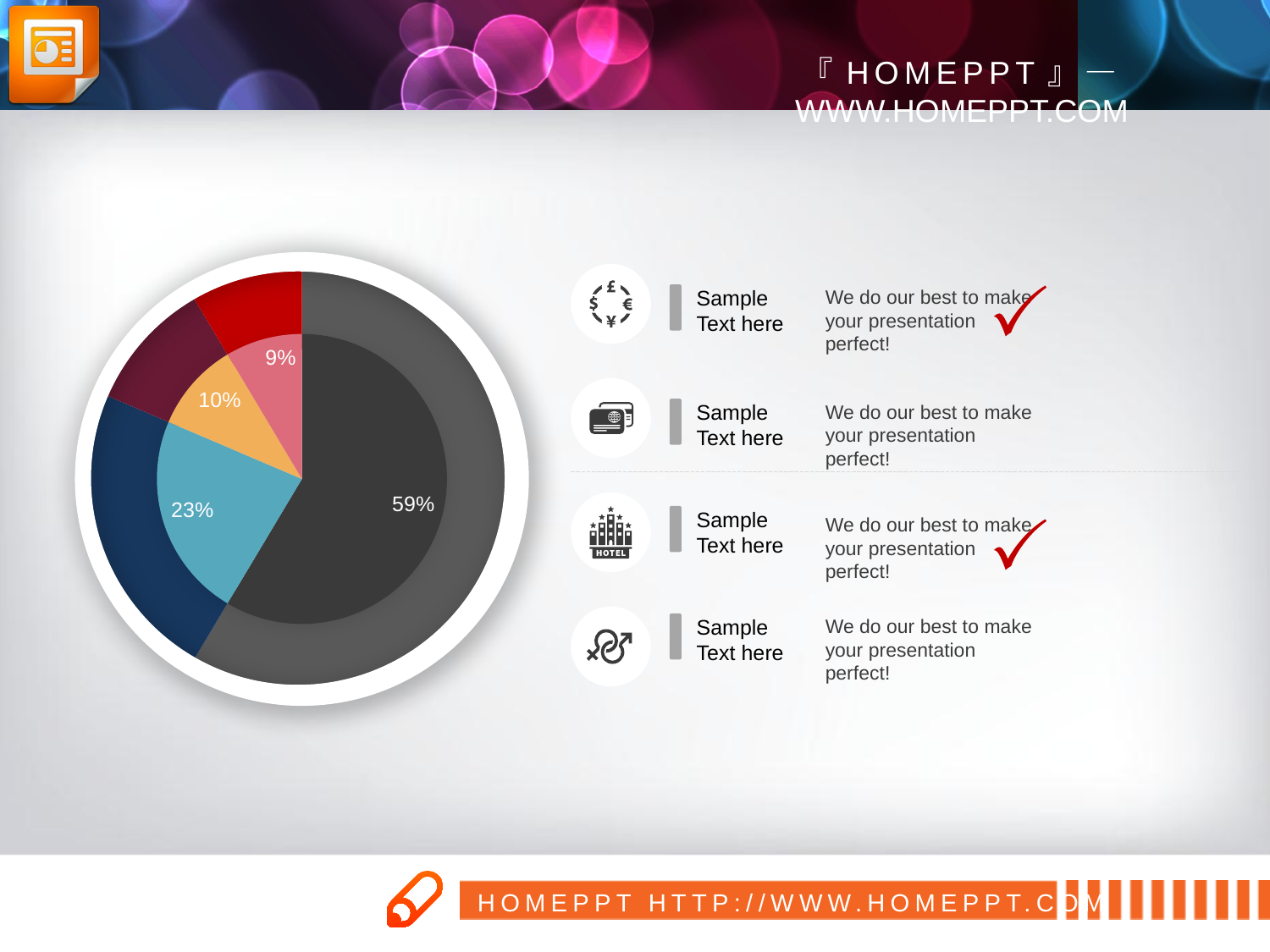

### Chart

| Category | 销售额 |
|---|---|
| 第一季度 | 8.200000000000001 |
| 第二季度 | 3.2 |
| 第三季度 | 1.4 |
| 第四季度 | 1.2 |

### Chart

| Category | 销售额 |
|---|---|
| 第一季度 | 8.200000000000001 |
| 第二季度 | 3.2 |
| 第三季度 | 1.4 |
| 第四季度 | 1.2 |

Sample
Text here
We do our best to make your presentation perfect!

Sample
Text here
We do our best to make your presentation perfect!

Sample
Text here

We do our best to make your presentation perfect!

Sample
Text here
We do our best to make your presentation perfect!